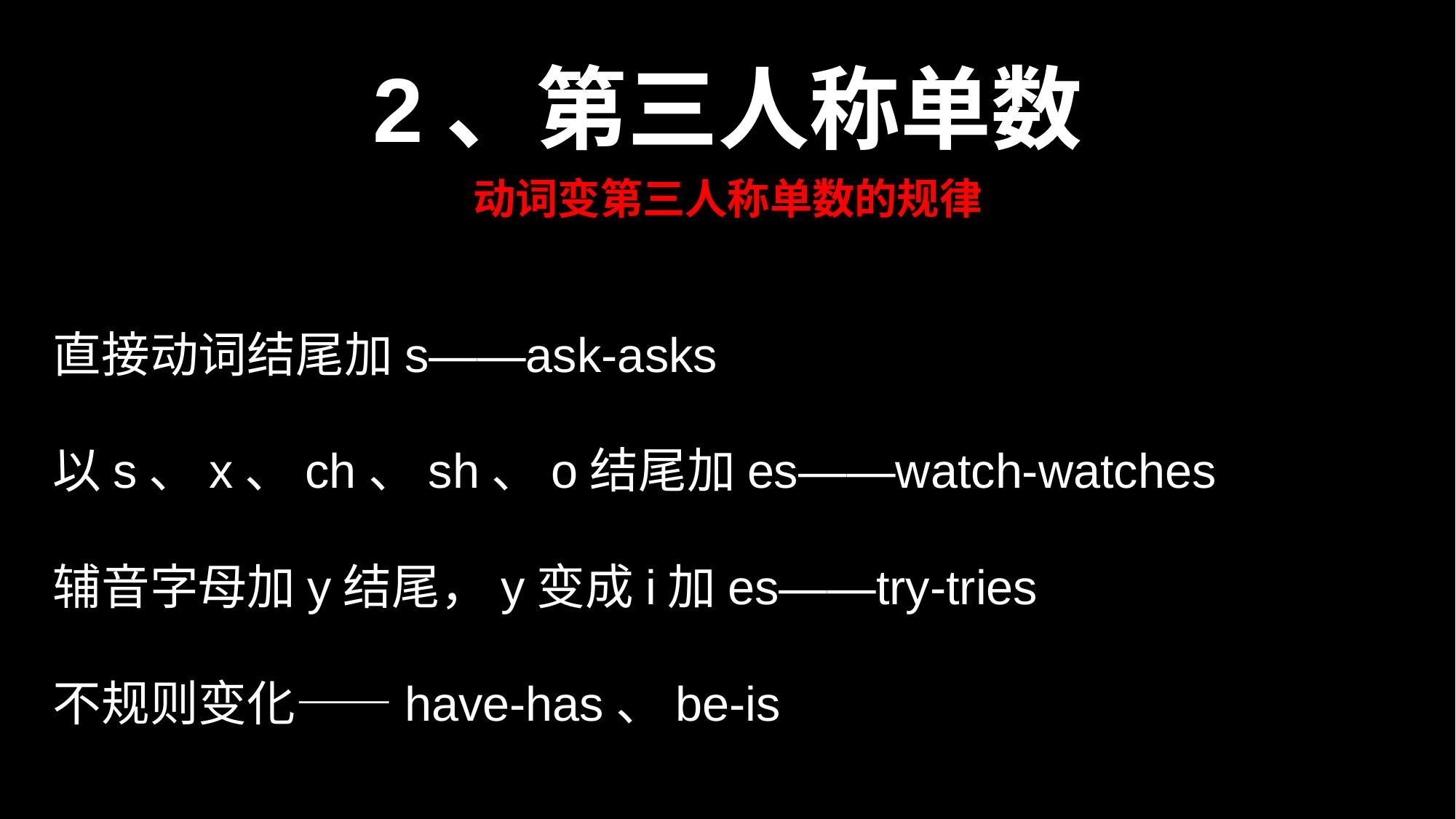

2、第三人称单数
动词变第三人称单数的规律

直接动词结尾加s——ask-asks

以s、x、ch、sh、o结尾加es——watch-watches

辅音字母加y结尾，y变成i加es——try-tries

不规则变化——have-has、be-is